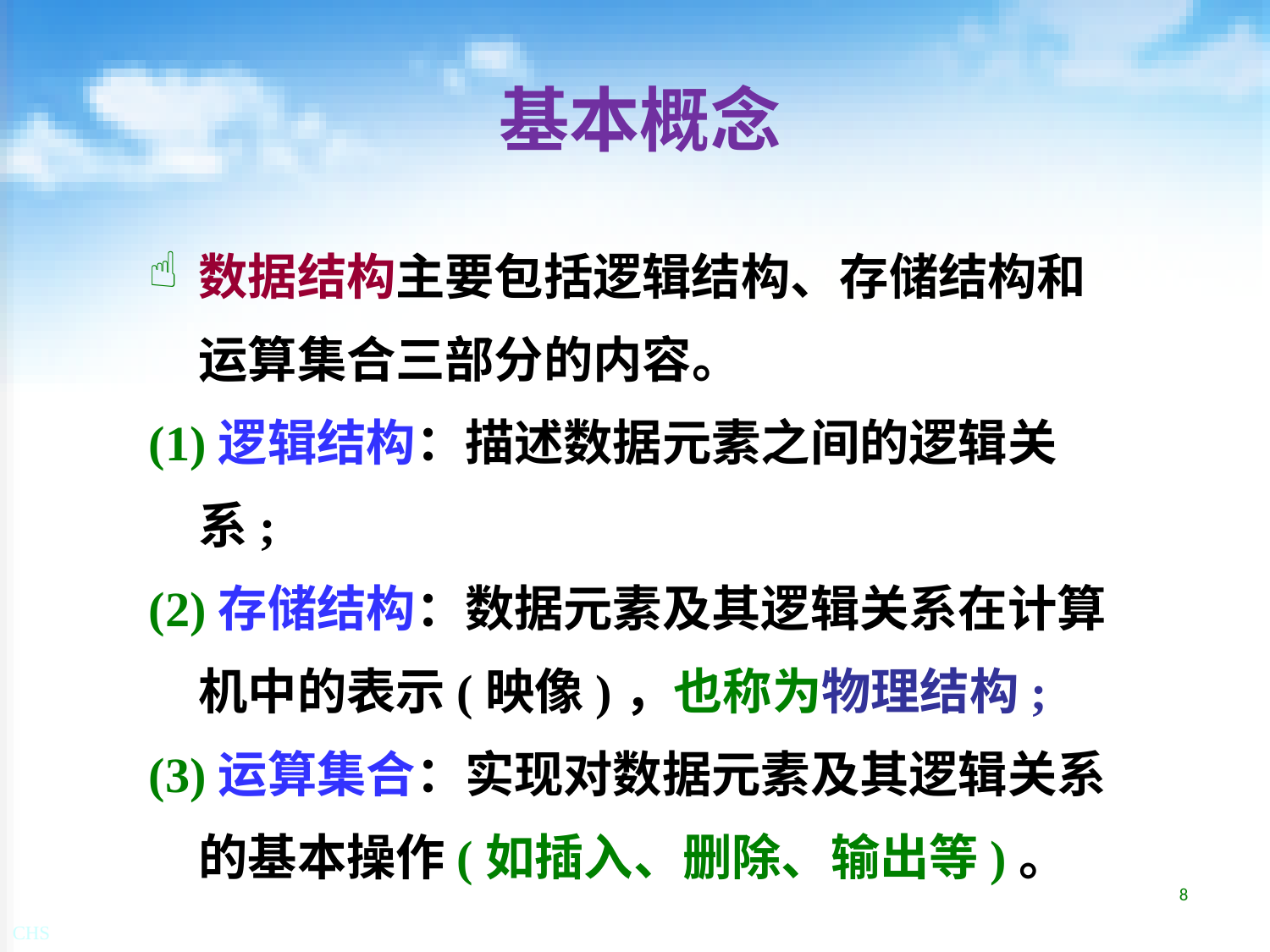

# 基本概念
数据结构主要包括逻辑结构、存储结构和运算集合三部分的内容。
(1)逻辑结构：描述数据元素之间的逻辑关系;
(2)存储结构：数据元素及其逻辑关系在计算机中的表示(映像)，也称为物理结构;
(3)运算集合：实现对数据元素及其逻辑关系的基本操作(如插入、删除、输出等)。
8